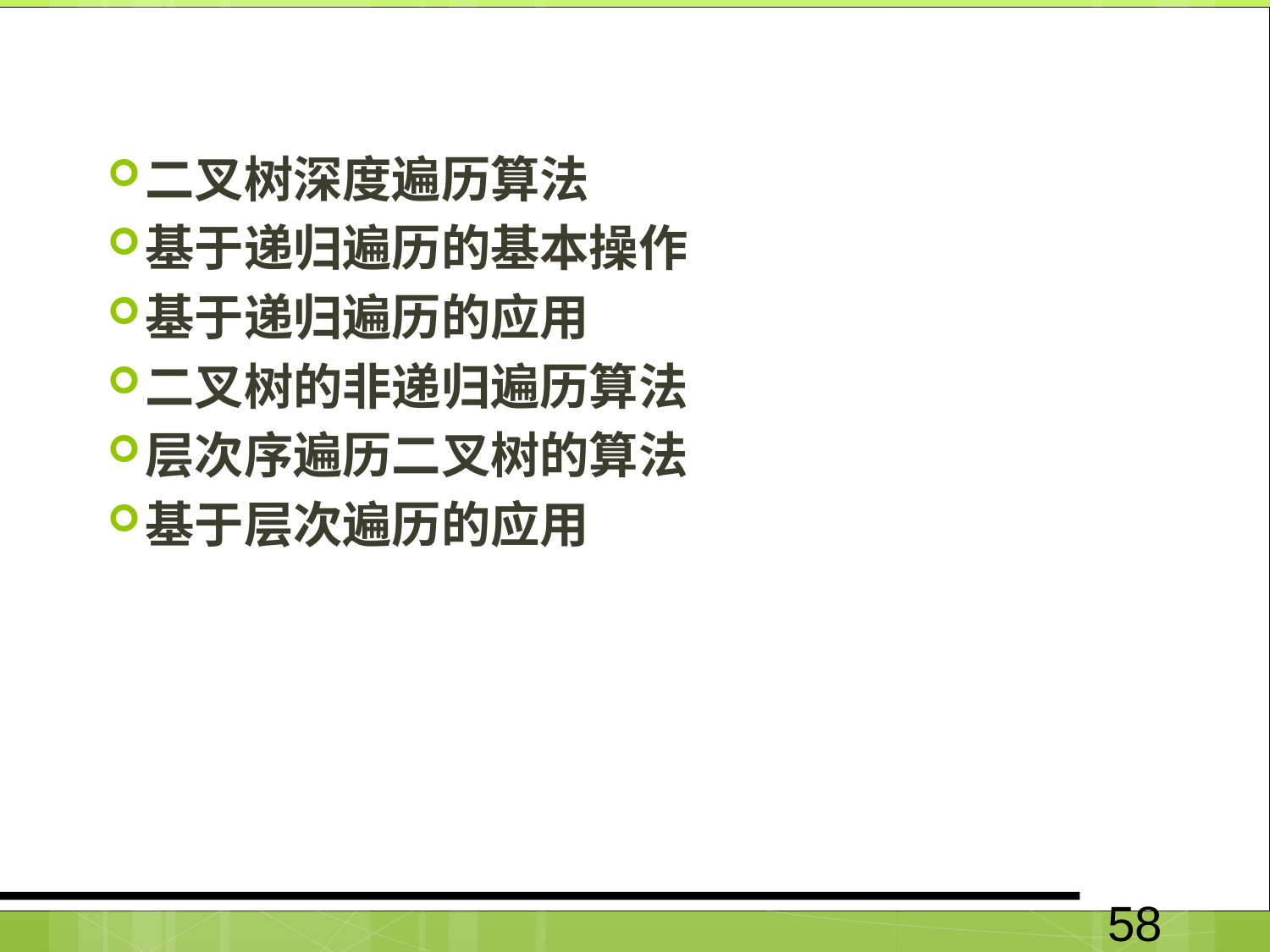

#
二叉树深度遍历算法
基于递归遍历的基本操作
基于递归遍历的应用
二叉树的非递归遍历算法
层次序遍历二叉树的算法
基于层次遍历的应用
58